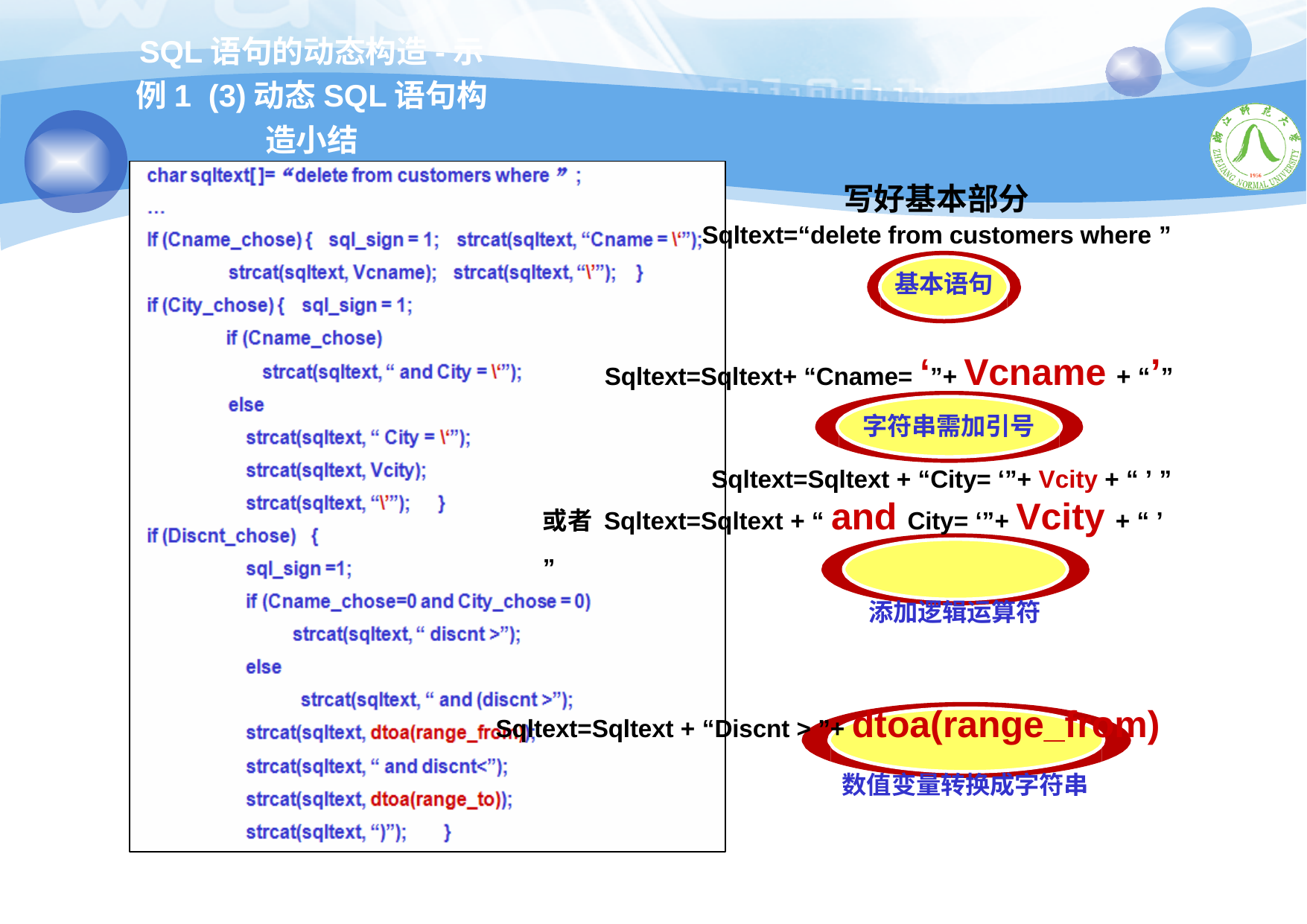

# SQL语句的动态构造-示例1  (3)动态SQL语句构造小结

写好基本部分
Sqltext=“delete from customers where ”
基本语句

Sqltext=Sqltext+ “Cname= ‘”+ Vcname + “’”
字符串需加引号
Sqltext=Sqltext + “City= ‘”+ Vcity + “ ’ ”
或者 Sqltext=Sqltext + “ and City= ‘”+ Vcity + “ ’ ”
添加逻辑运算符

Sqltext=Sqltext + “Discnt > ”+ dtoa(range_from)
数值变量转换成字符串